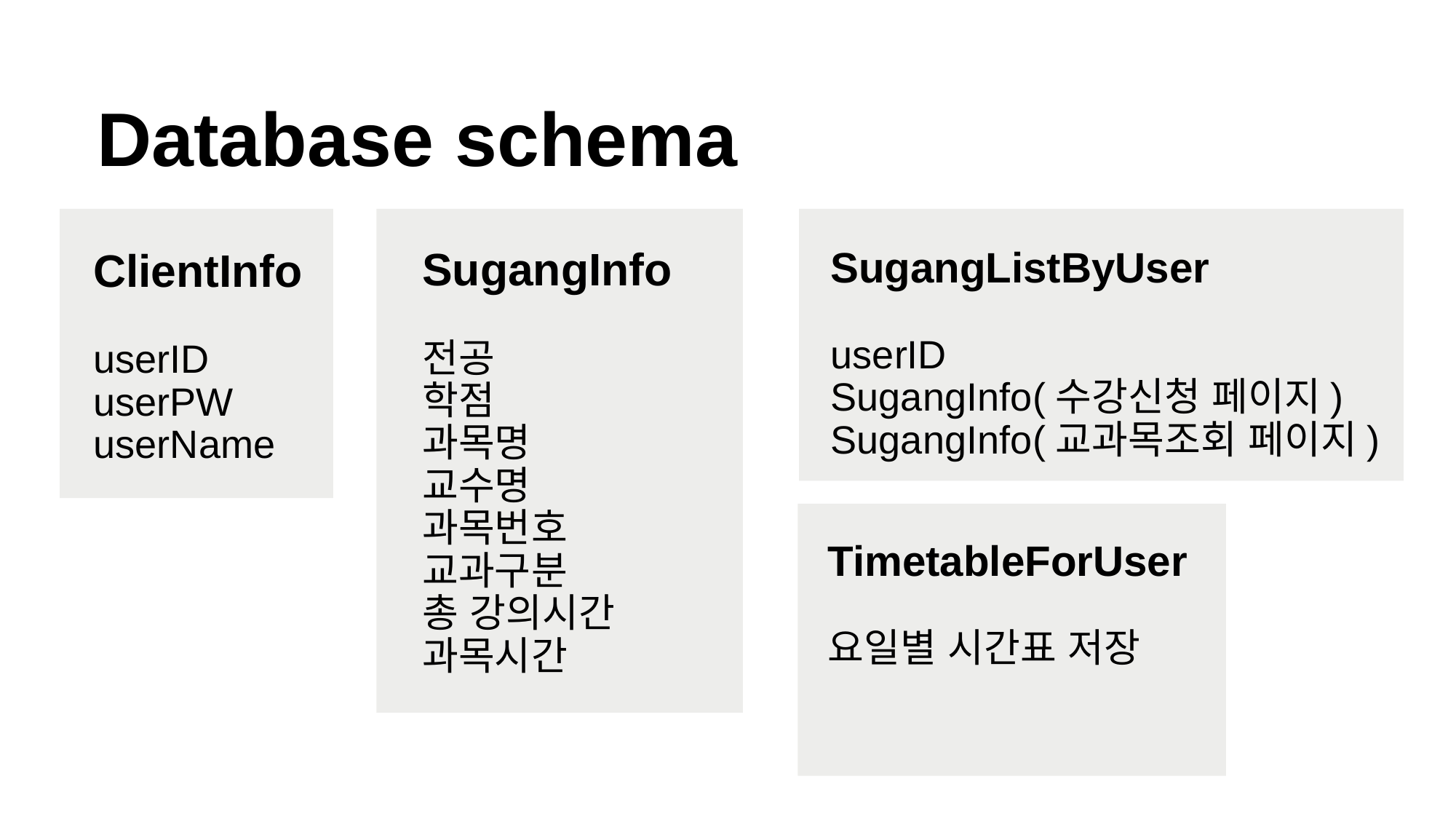

# Database schema

SugangInfo

전공
학점
과목명
교수명
과목번호
교과구분
총 강의시간
과목시간

SugangListByUser

userID
SugangInfo(수강신청 페이지)
SugangInfo(교과목조회 페이지)
ClientInfo

userID
userPW
userName
→

TimetableForUser

요일별 시간표 저장